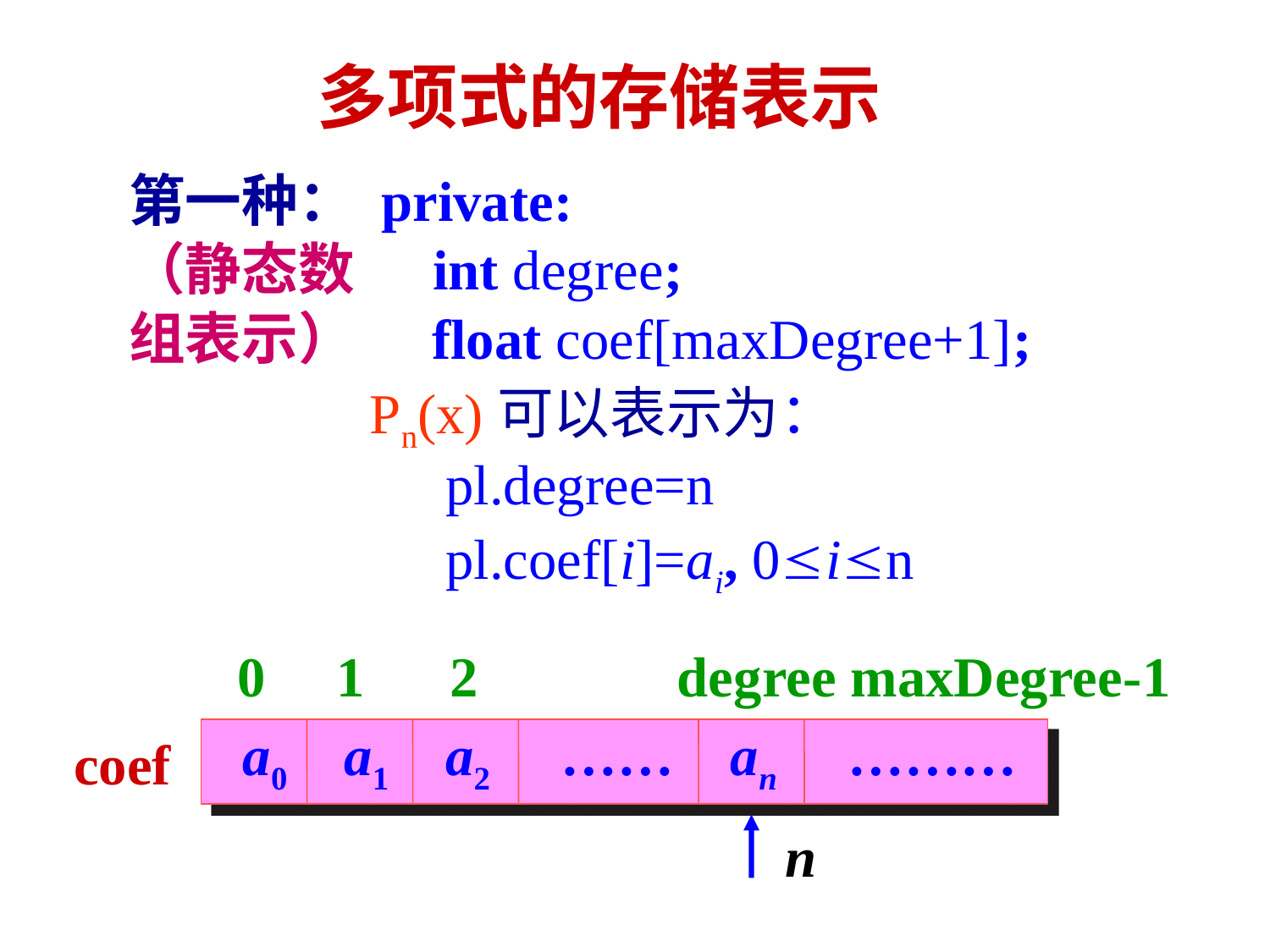

多项式的存储表示
第一种： private:
（静态数     int degree;
组表示）     float coef[maxDegree+1];
                 Pn(x)可以表示为：
		          pl.degree=n
		          pl.coef[i]=ai, 0≤i≤n

0     1      2              degree maxDegree-1
a0    a1    a2     ……    an     ………

coef

n
65